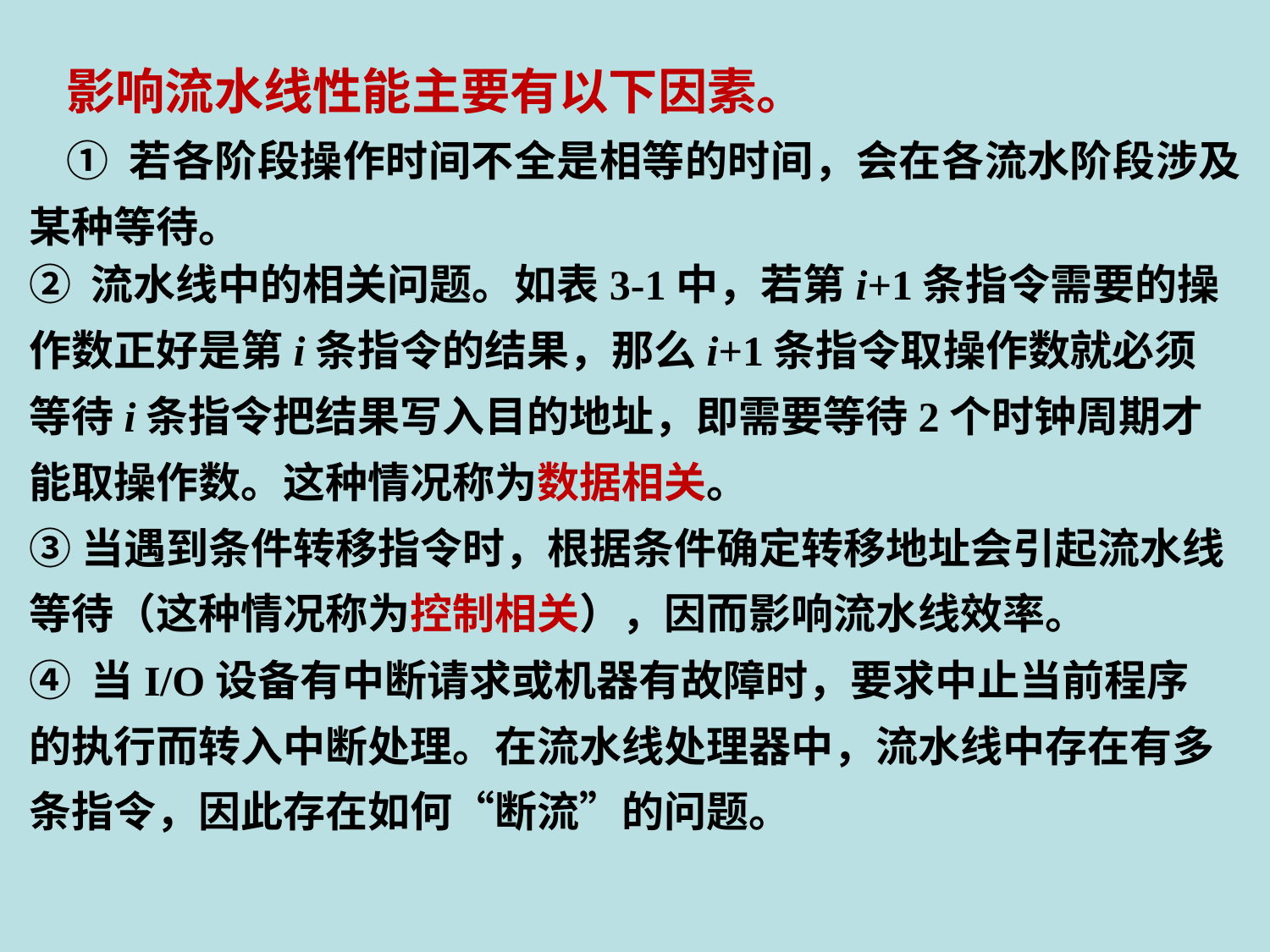

影响流水线性能主要有以下因素。
① 若各阶段操作时间不全是相等的时间，会在各流水阶段涉及某种等待。

② 流水线中的相关问题。如表3-1中，若第i+1条指令需要的操作数正好是第i条指令的结果，那么i+1条指令取操作数就必须等待i条指令把结果写入目的地址，即需要等待2个时钟周期才能取操作数。这种情况称为数据相关。
③当遇到条件转移指令时，根据条件确定转移地址会引起流水线等待（这种情况称为控制相关），因而影响流水线效率。
④ 当I/O设备有中断请求或机器有故障时，要求中止当前程序的执行而转入中断处理。在流水线处理器中，流水线中存在有多条指令，因此存在如何“断流”的问题。